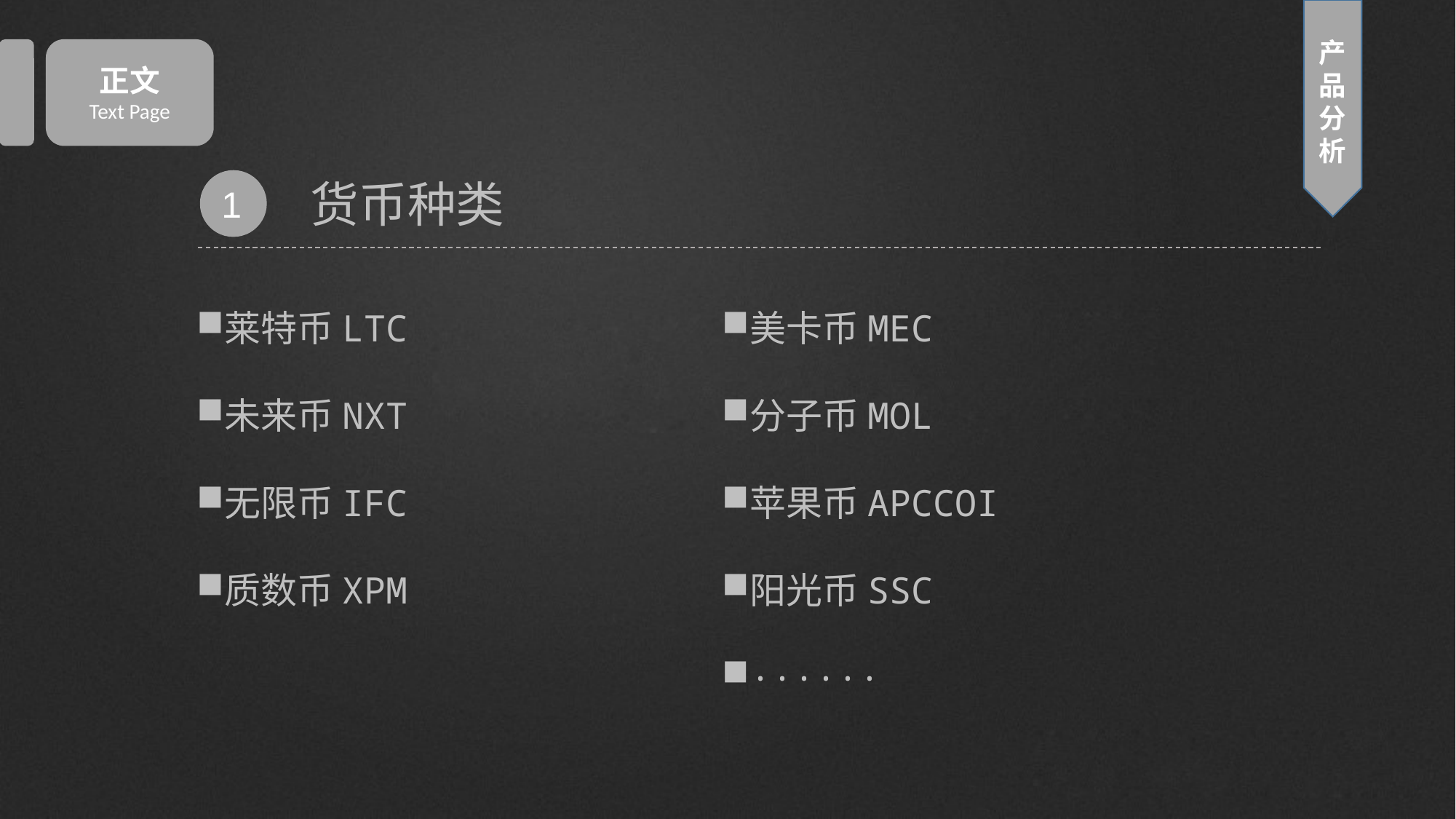

正文
Text Page
产品分析
货币种类
1

莱特币LTC

未来币NXT

无限币IFC

质数币XPM

美卡币MEC

分子币MOL

苹果币APCCOI

阳光币SSC

······